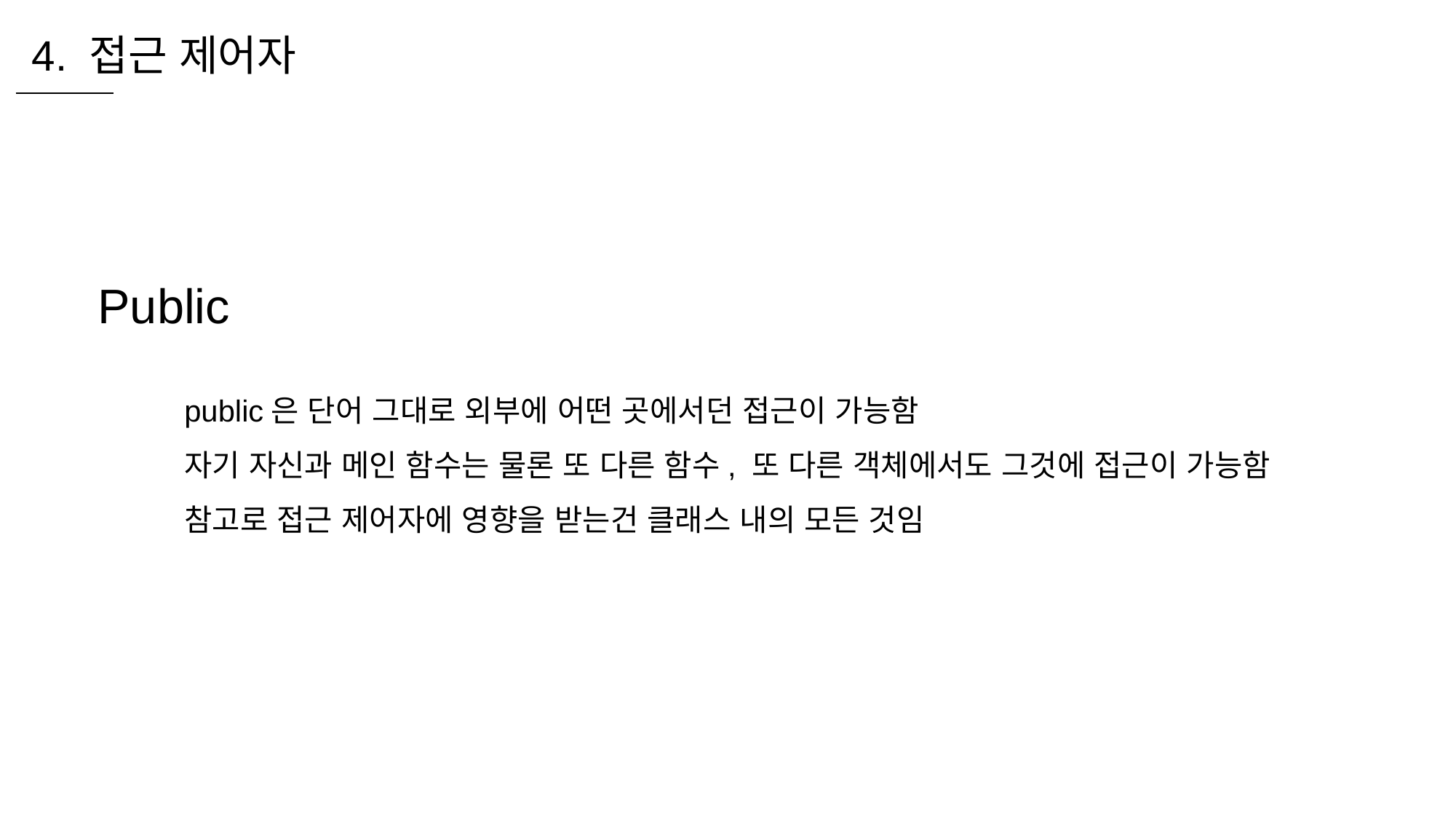

4. 접근 제어자
Public
public은 단어 그대로 외부에 어떤 곳에서던 접근이 가능함
자기 자신과 메인 함수는 물론 또 다른 함수, 또 다른 객체에서도 그것에 접근이 가능함
참고로 접근 제어자에 영향을 받는건 클래스 내의 모든 것임